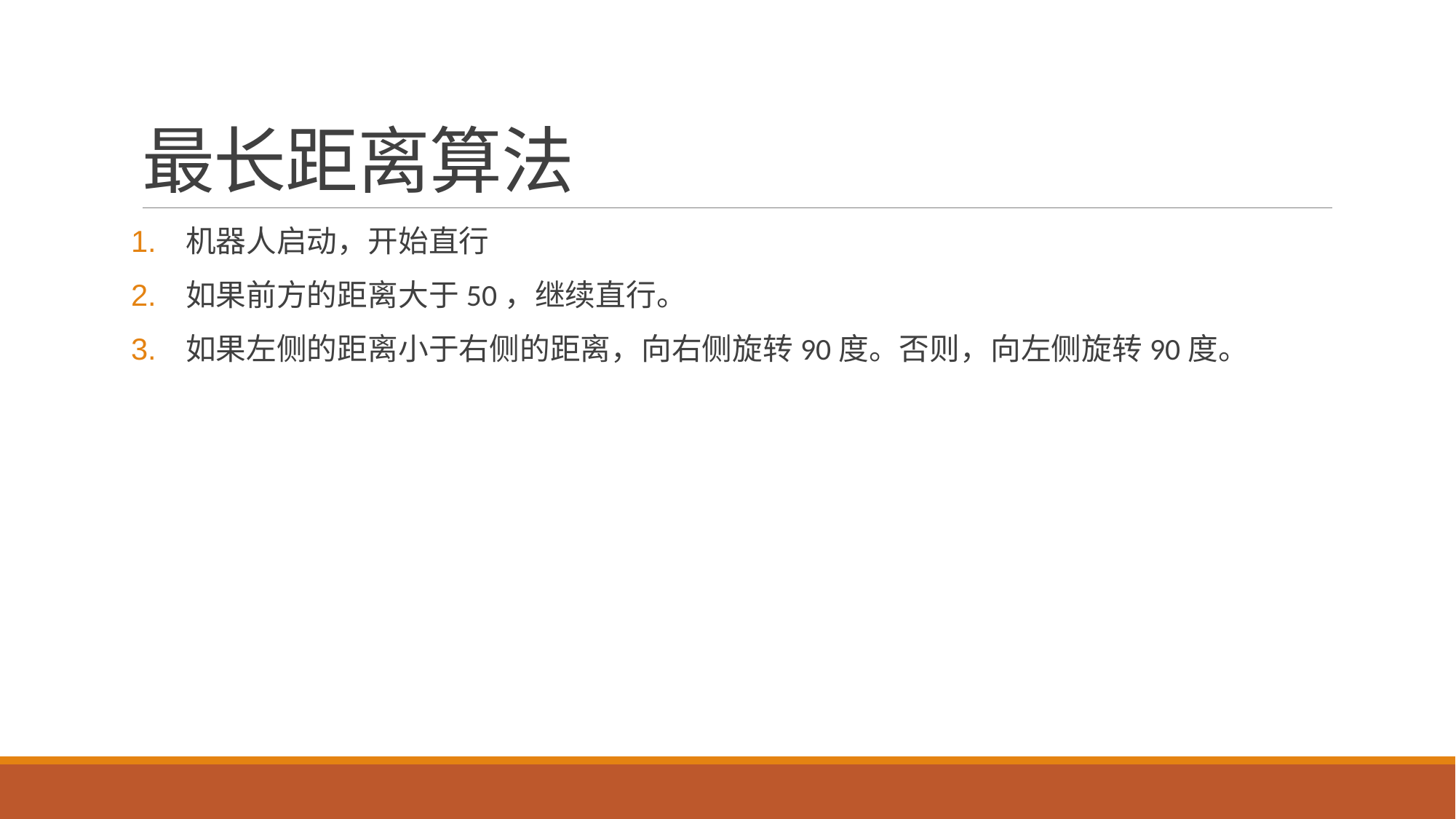

# 最长距离算法
机器人启动，开始直行
如果前方的距离大于50，继续直行。
如果左侧的距离小于右侧的距离，向右侧旋转90度。否则，向左侧旋转90度。